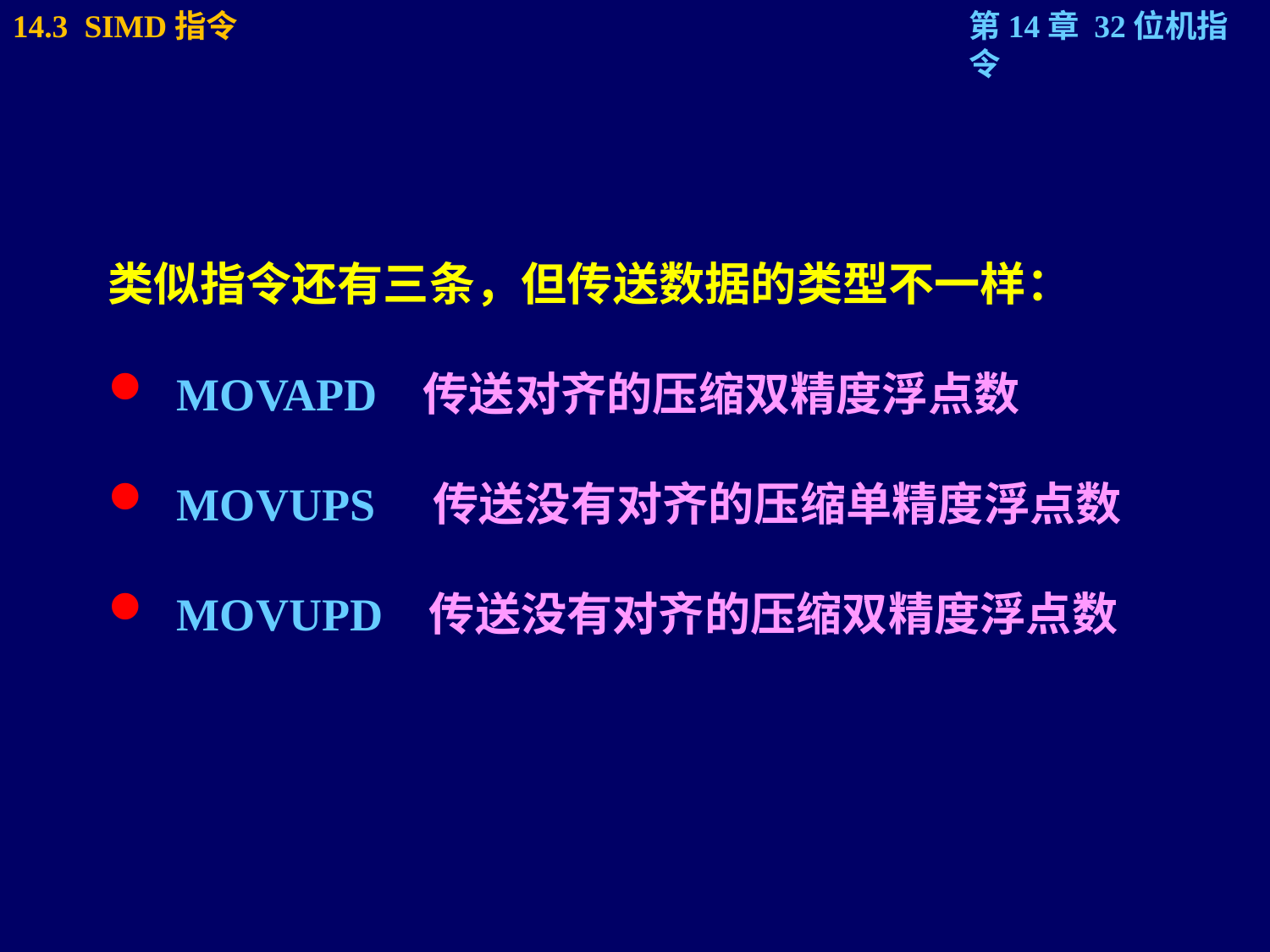

类似指令还有三条，但传送数据的类型不一样：

  MOVAPD   传送对齐的压缩双精度浮点数

  MOVUPS    传送没有对齐的压缩单精度浮点数

  MOVUPD   传送没有对齐的压缩双精度浮点数